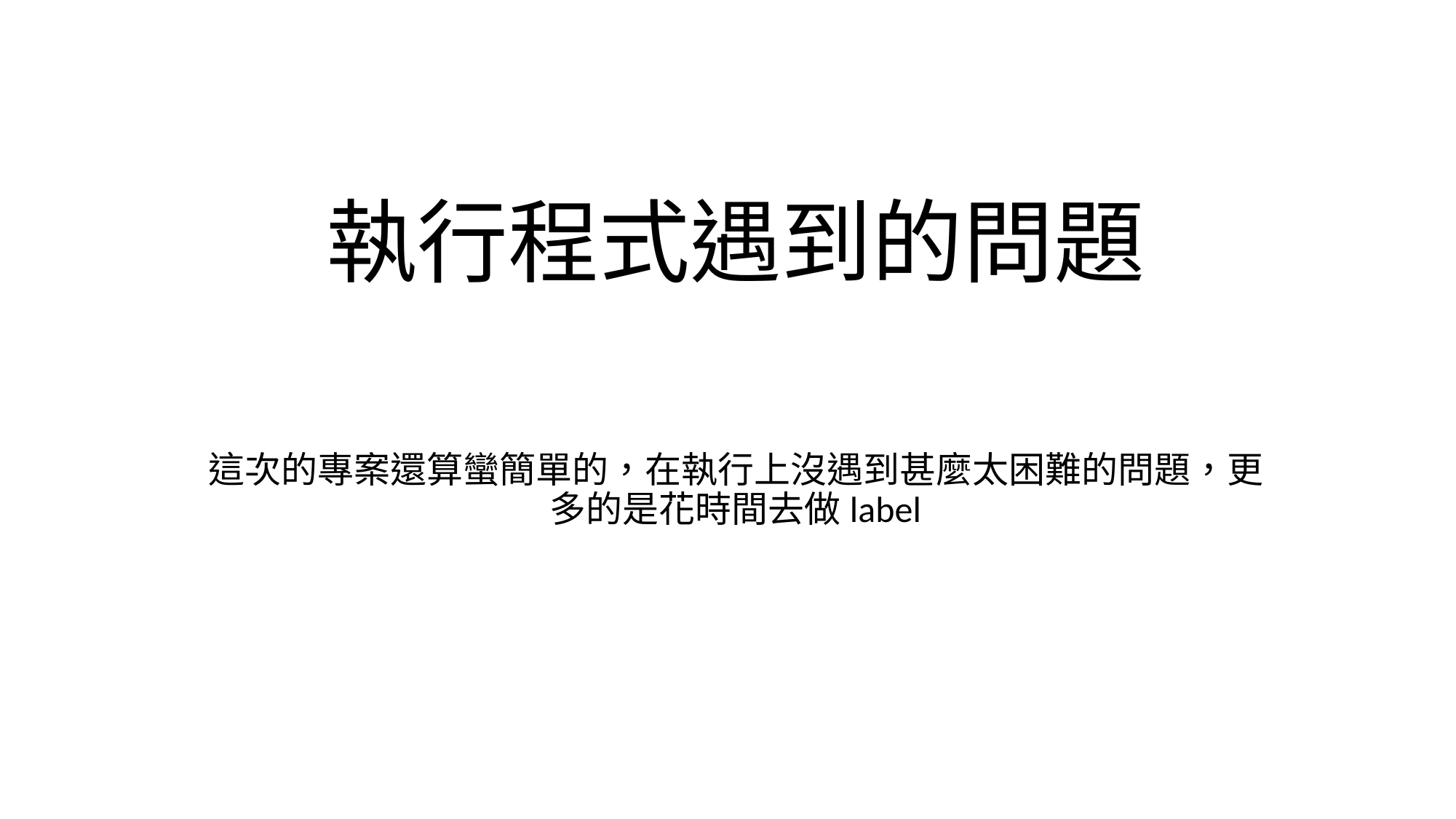

# 執行程式遇到的問題
這次的專案還算蠻簡單的，在執行上沒遇到甚麼太困難的問題，更多的是花時間去做label